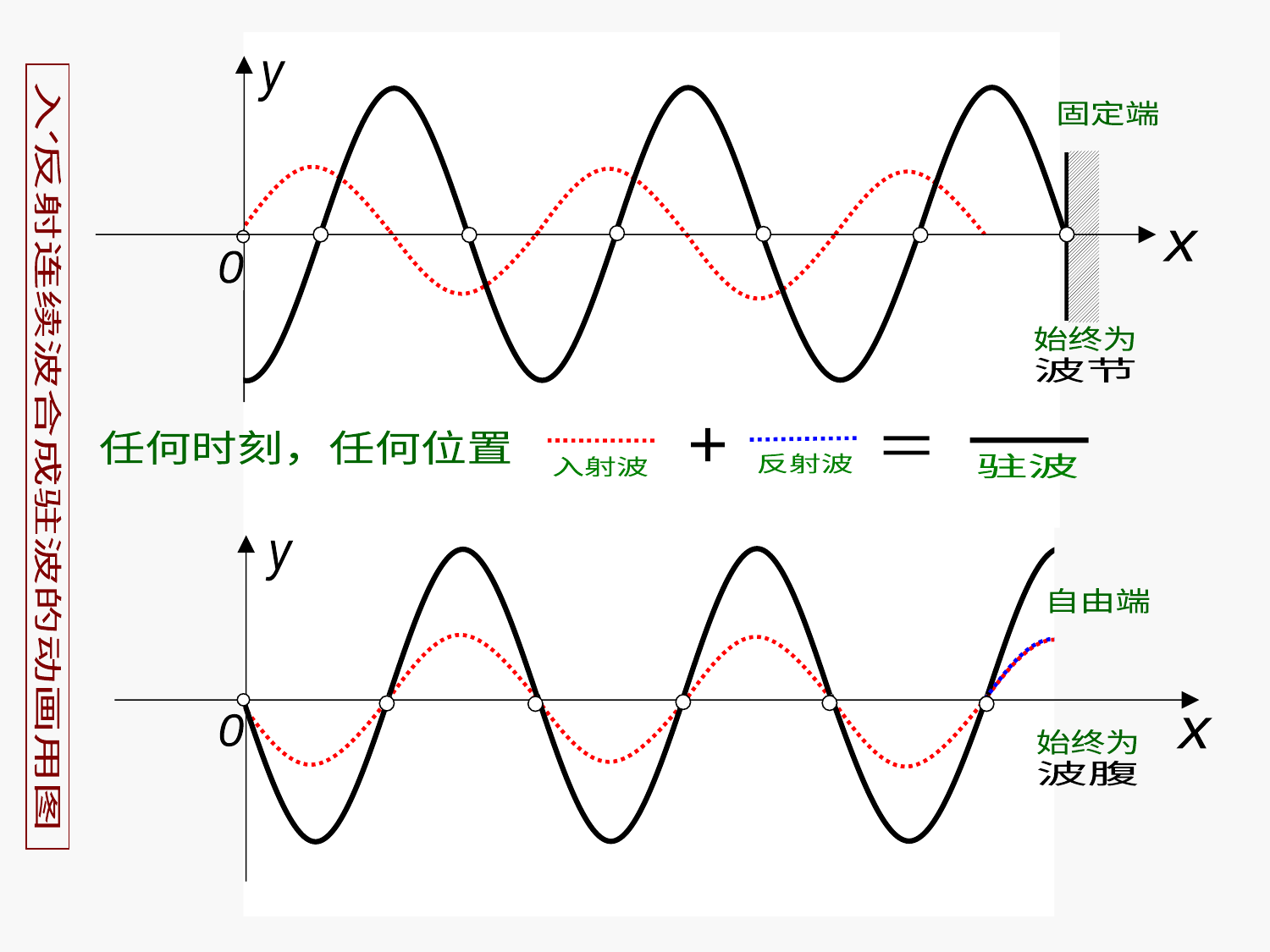

# 动画分解

y

、
入 反射连续波合成驻波的动画用图

固定端

x

0

0

始终为
波节
+
任何时刻，任何位置
=

反射波
驻波
入射波

y

自由端

x

0

x
始终为
波腹